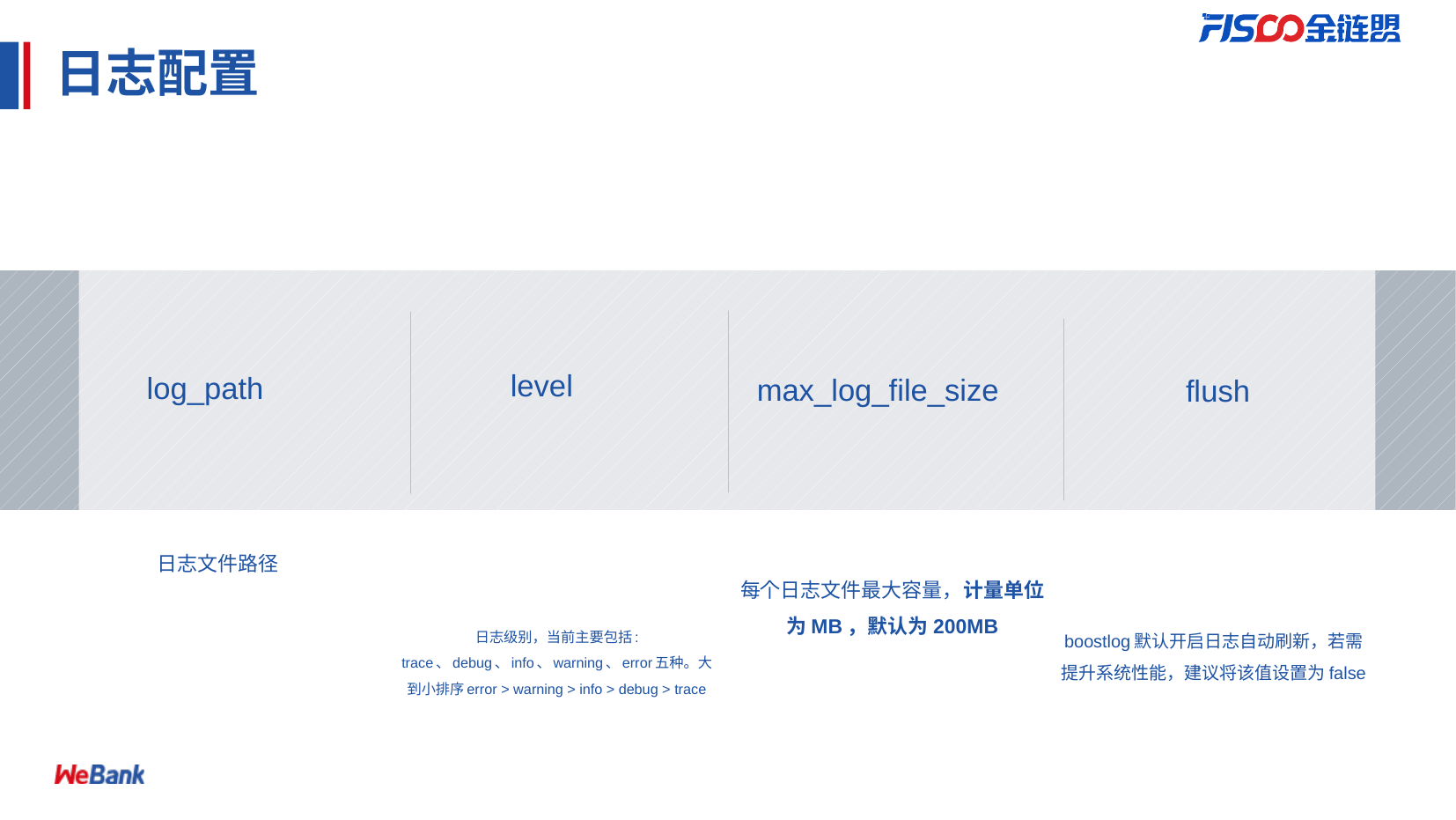

# 日志配置

log_path
日志文件路径
level
max_log_file_size
flush
每个日志文件最大容量，计量单位为MB，默认为200MB
日志级别，当前主要包括:
trace、debug、info、warning、error五种。大到小排序error > warning > info > debug > trace
boostlog默认开启日志自动刷新，若需提升系统性能，建议将该值设置为false